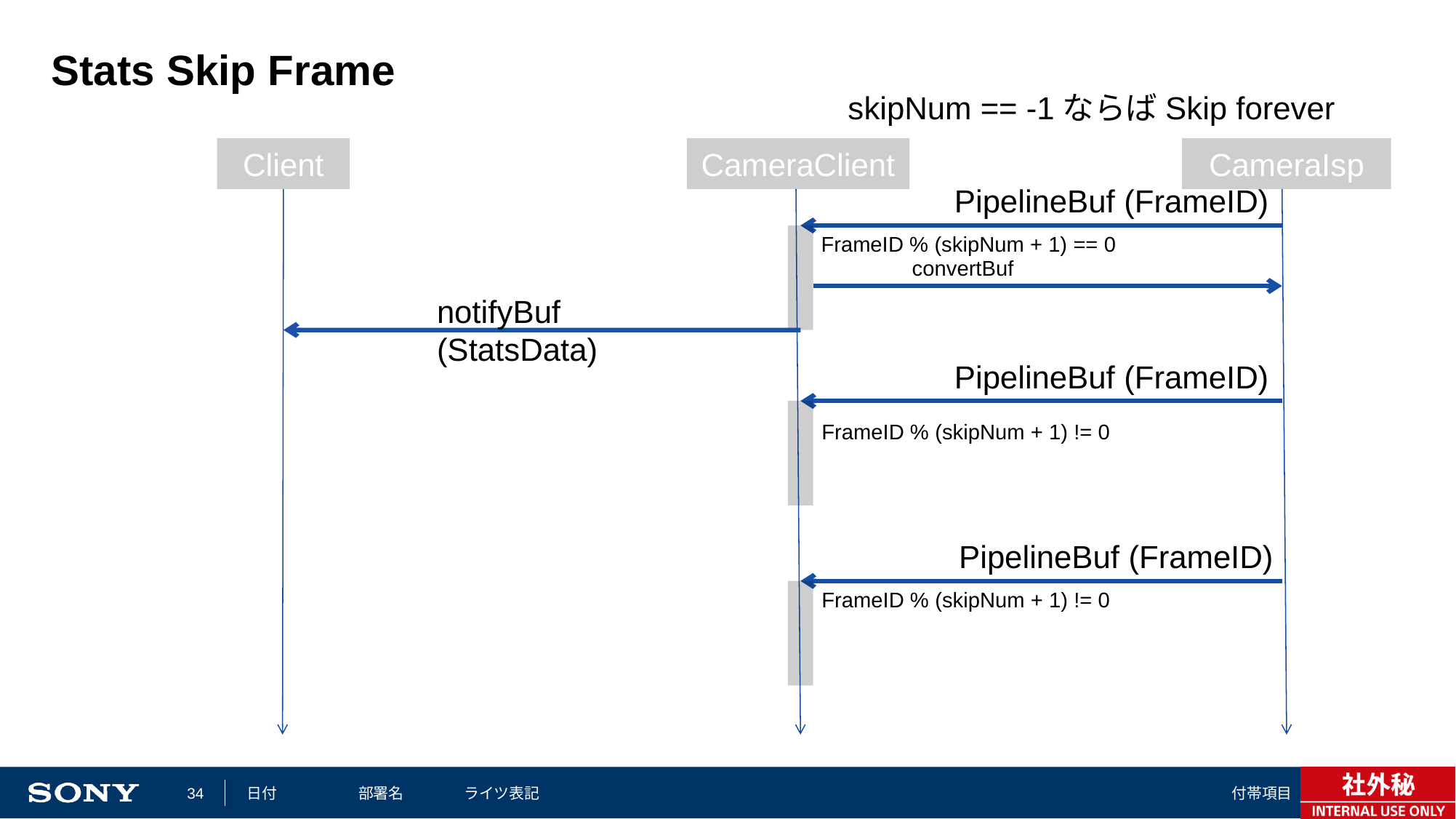

# Stats Skip Frame
skipNum == -1ならばSkip forever
Client
CameraClient
CameraIsp
PipelineBuf (FrameID)

FrameID % (skipNum + 1) == 0
convertBuf
notifyBuf
(StatsData)
PipelineBuf (FrameID)

FrameID % (skipNum + 1) != 0
PipelineBuf (FrameID)

FrameID % (skipNum + 1) != 0